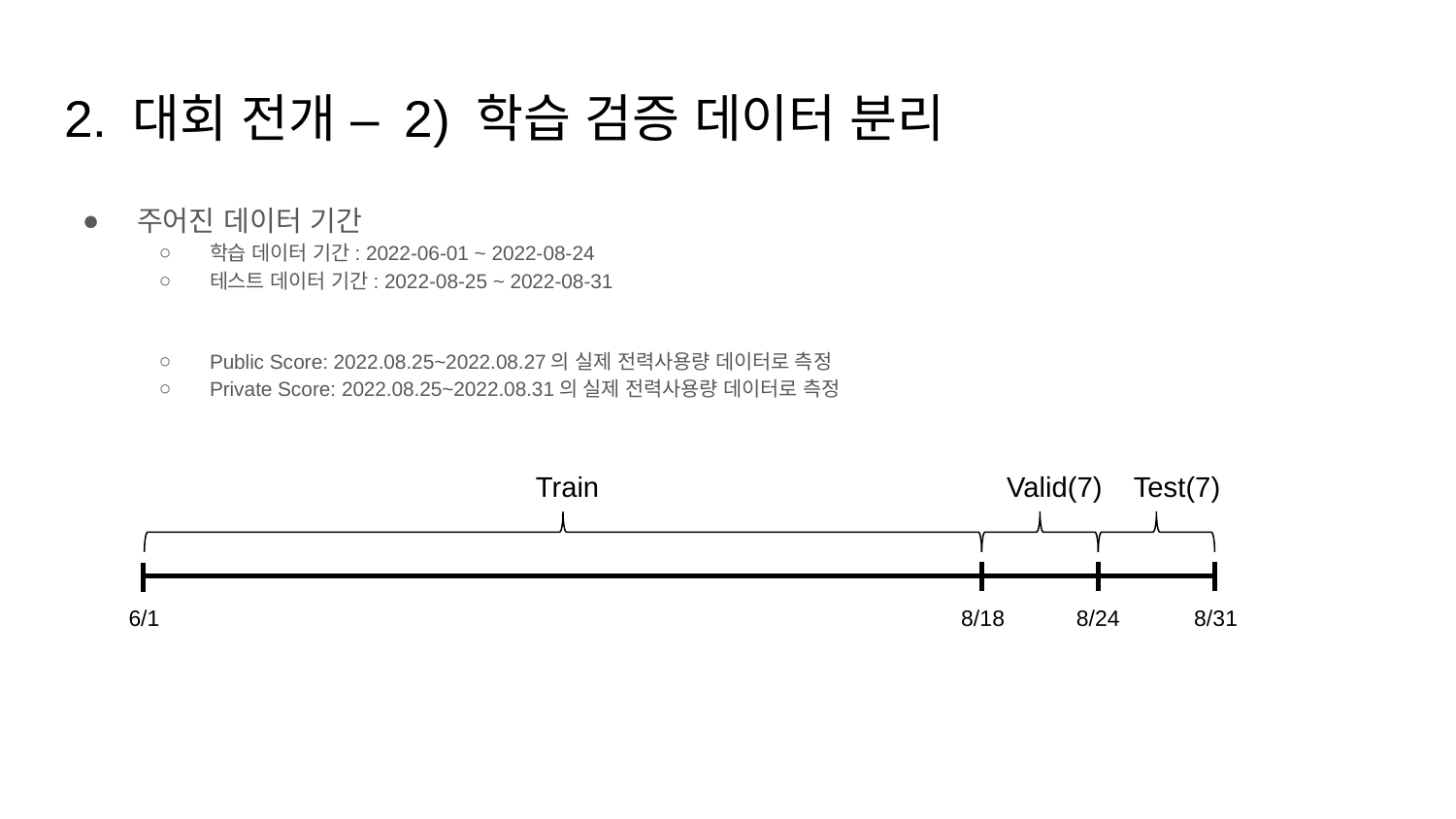

# 2. 대회 전개 – 2) 학습 검증 데이터 분리

주어진 데이터 기간
학습 데이터 기간: 2022-06-01 ~ 2022-08-24
테스트 데이터 기간: 2022-08-25 ~ 2022-08-31

Public Score: 2022.08.25~2022.08.27의 실제 전력사용량 데이터로 측정
Private Score: 2022.08.25~2022.08.31의 실제 전력사용량 데이터로 측정

Train                                                   Valid(7)    Test(7)

6/1
8/18
8/24
8/31